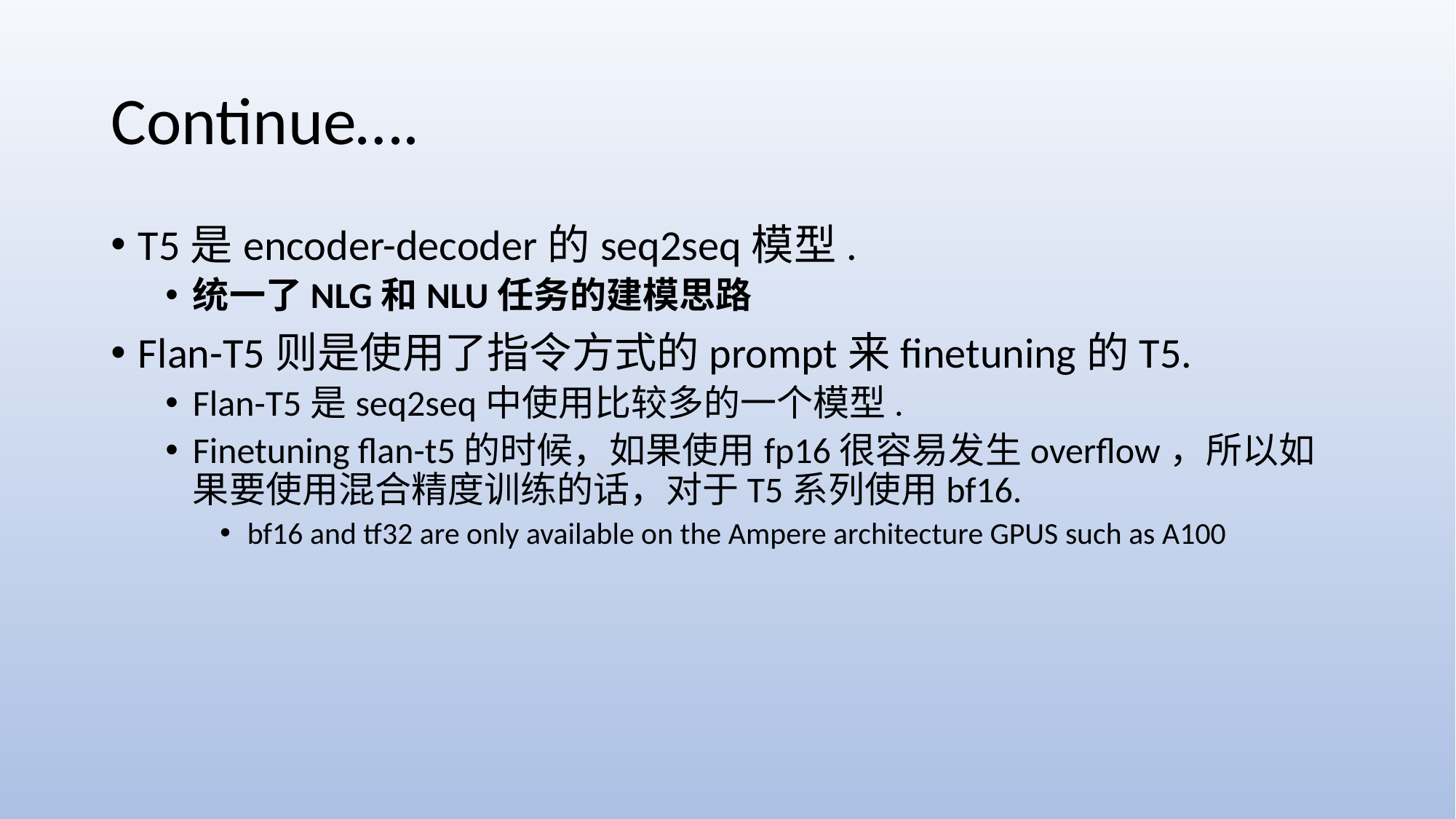

# Continue….
T5是encoder-decoder的seq2seq模型.
统一了NLG和NLU任务的建模思路
Flan-T5则是使用了指令方式的prompt来finetuning的T5.
Flan-T5是seq2seq中使用比较多的一个模型.
Finetuning flan-t5的时候，如果使用fp16很容易发生overflow，所以如果要使用混合精度训练的话，对于T5系列使用bf16.
bf16 and tf32 are only available on the Ampere architecture GPUS such as A100